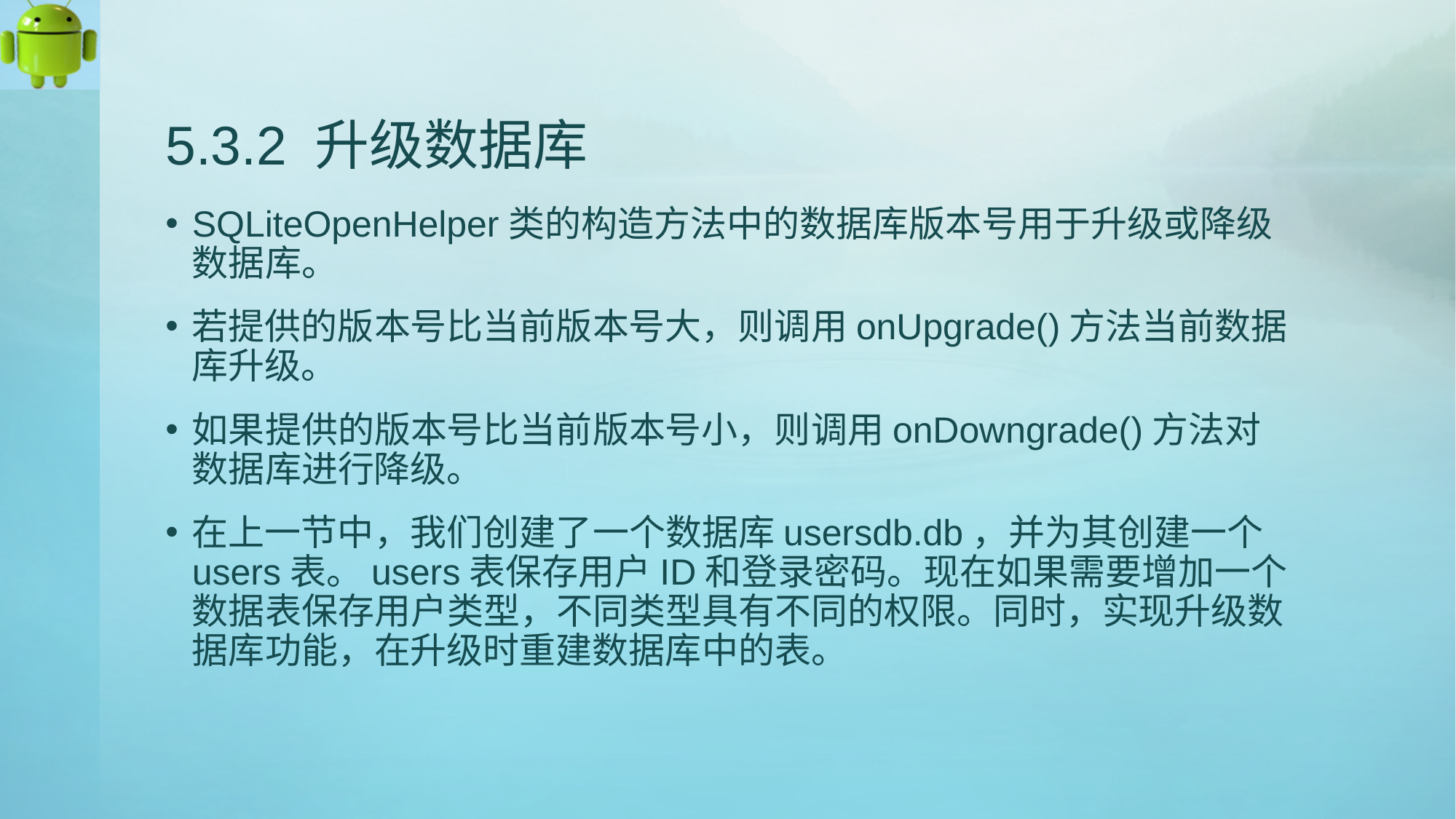

# 5.3.2 升级数据库
SQLiteOpenHelper类的构造方法中的数据库版本号用于升级或降级数据库。
若提供的版本号比当前版本号大，则调用onUpgrade()方法当前数据库升级。
如果提供的版本号比当前版本号小，则调用onDowngrade()方法对数据库进行降级。
在上一节中，我们创建了一个数据库usersdb.db，并为其创建一个users表。users表保存用户ID和登录密码。现在如果需要增加一个数据表保存用户类型，不同类型具有不同的权限。同时，实现升级数据库功能，在升级时重建数据库中的表。